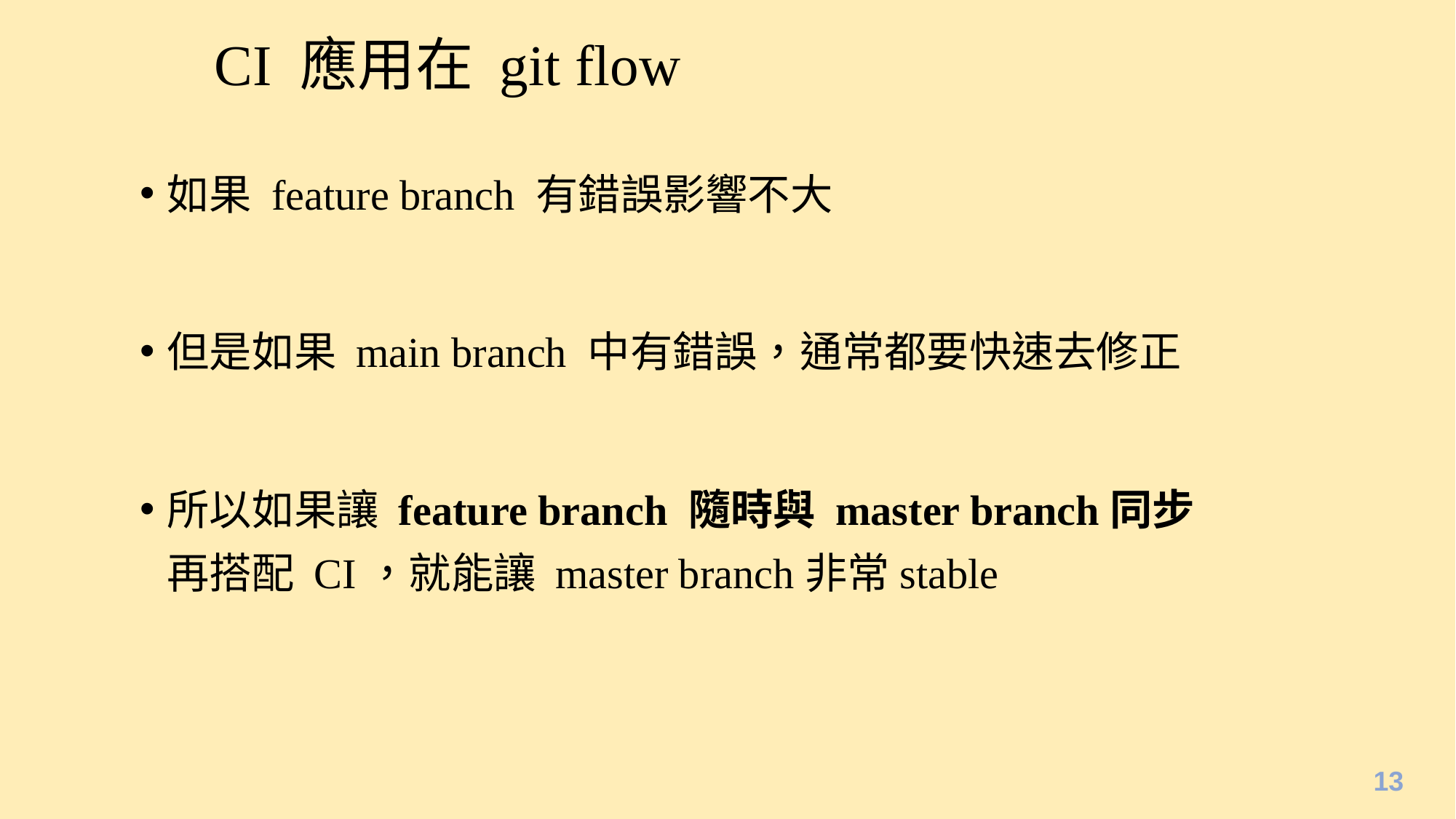

# CI 應用在 git flow
如果 feature branch 有錯誤影響不大

但是如果 main branch 中有錯誤，通常都要快速去修正

所以如果讓 feature branch 隨時與 master branch同步
再搭配 CI，就能讓 master branch非常stable

13